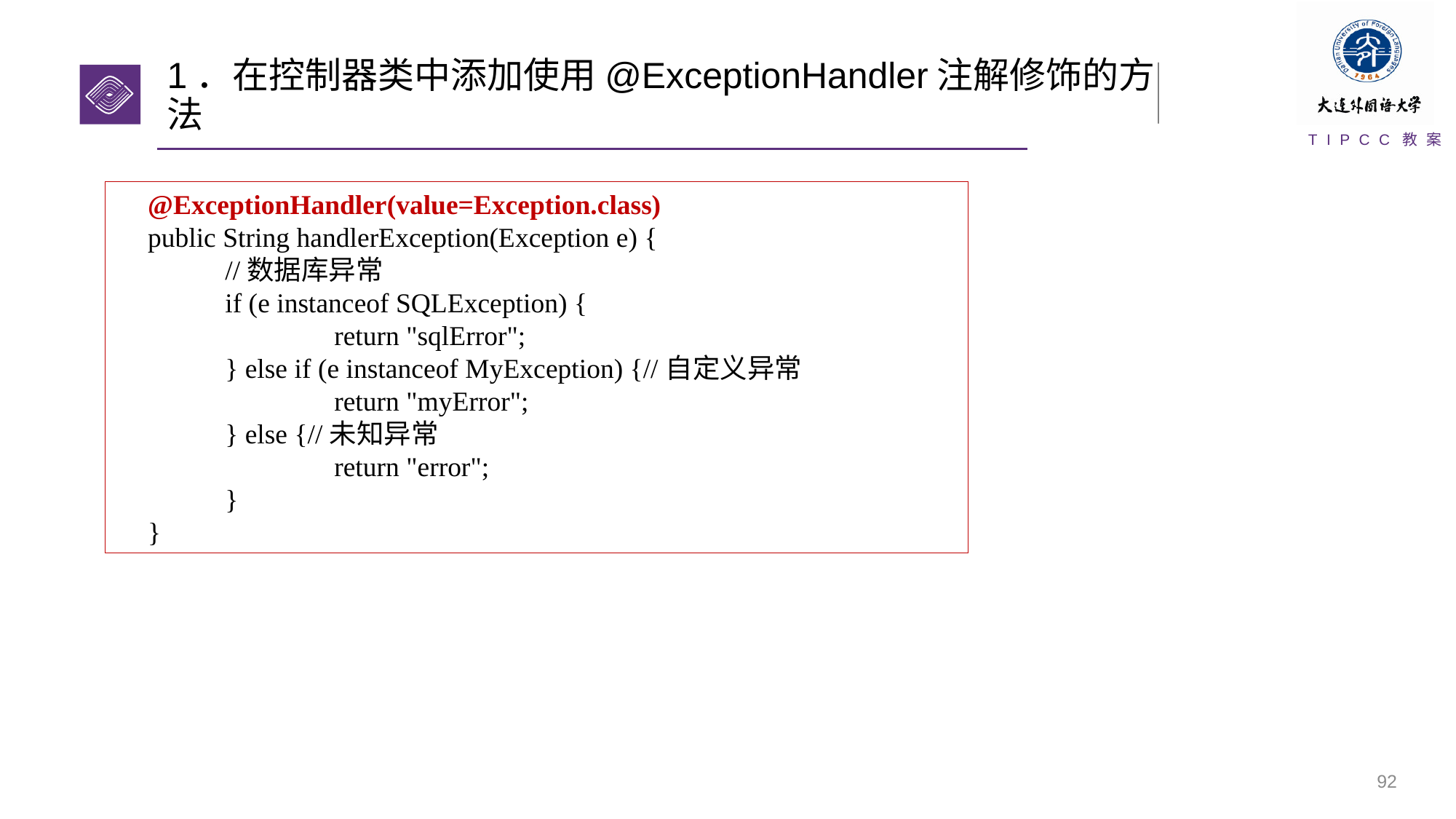

# 1．在控制器类中添加使用@ExceptionHandler注解修饰的方法
@ExceptionHandler(value=Exception.class)
public String handlerException(Exception e) {
	//数据库异常
	if (e instanceof SQLException) {
		return "sqlError";
	} else if (e instanceof MyException) {//自定义异常
		return "myError";
	} else {//未知异常
		return "error";
	}
}
92